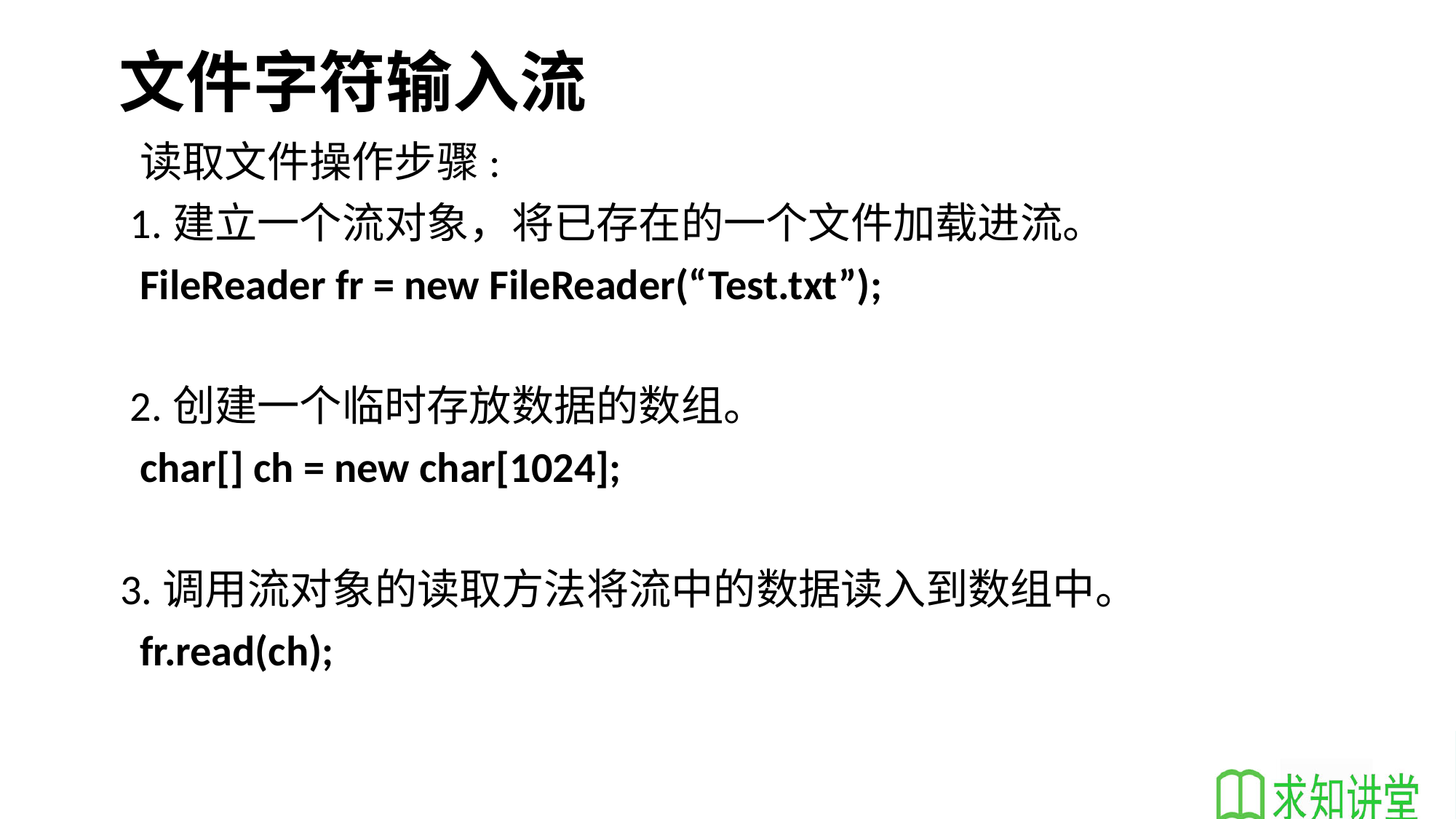

# 文件字符输入流
  读取文件操作步骤:
  1.建立一个流对象，将已存在的一个文件加载进流。
   FileReader fr = new FileReader(“Test.txt”);

  2.创建一个临时存放数据的数组。
   char[] ch = new char[1024];

 3.调用流对象的读取方法将流中的数据读入到数组中。
   fr.read(ch);